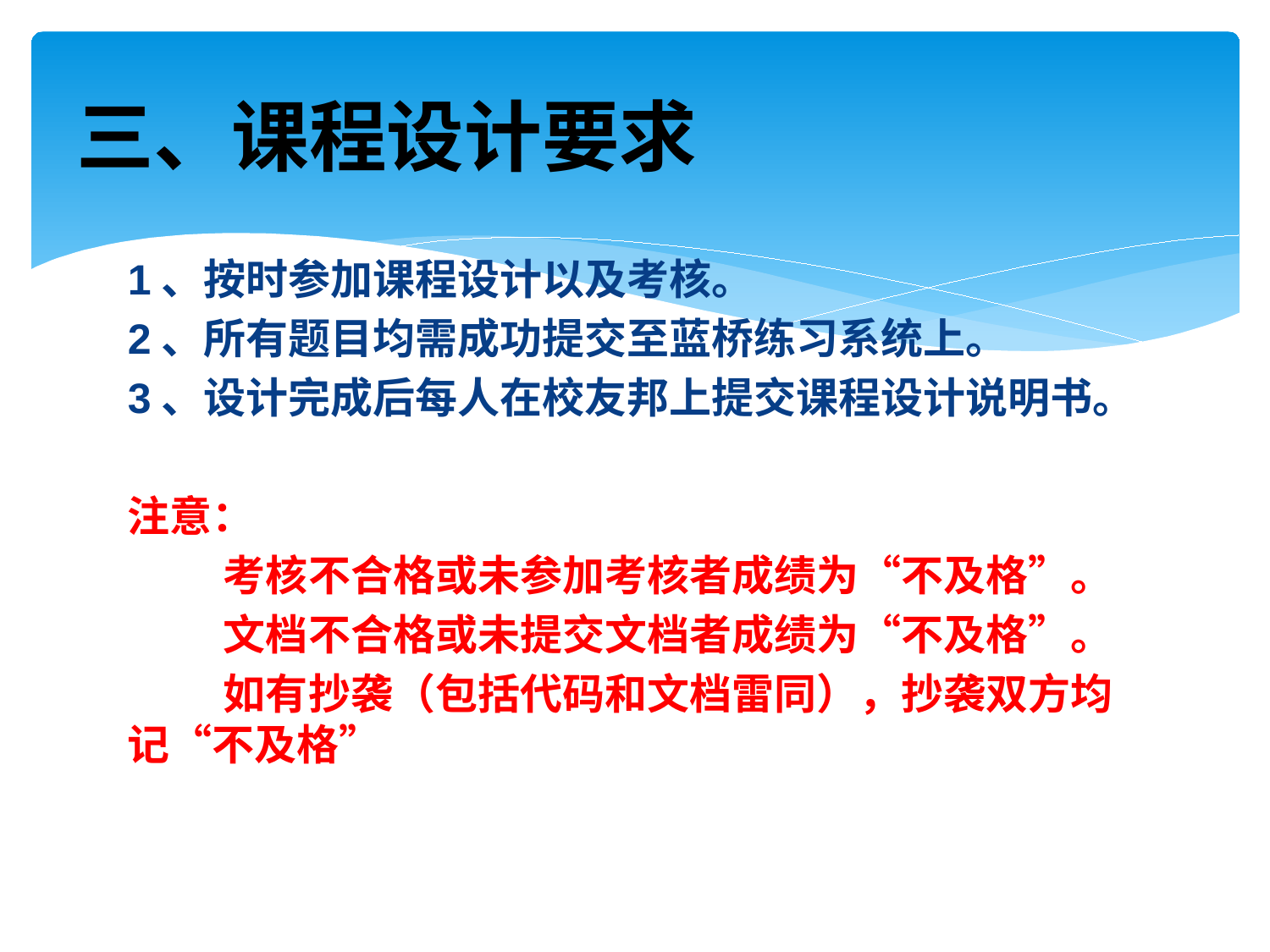

# 三、课程设计要求
1、按时参加课程设计以及考核。
2、所有题目均需成功提交至蓝桥练习系统上。
3、设计完成后每人在校友邦上提交课程设计说明书。

注意：
         考核不合格或未参加考核者成绩为“不及格”。
         文档不合格或未提交文档者成绩为“不及格”。
         如有抄袭（包括代码和文档雷同），抄袭双方均记“不及格”